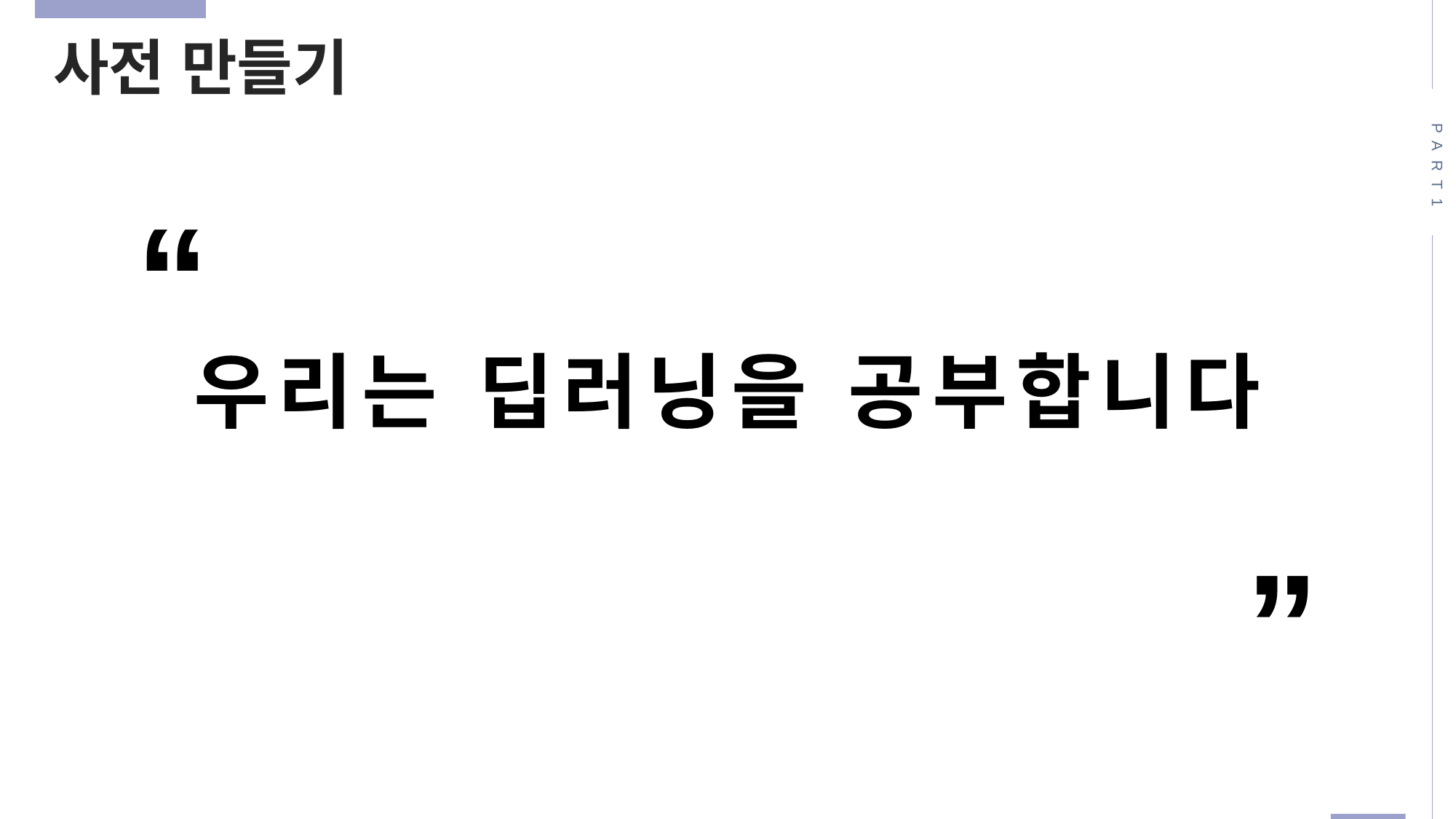

사전 만들기
PART1
“
“
우리는 딥러닝을 공부합니다
“
“